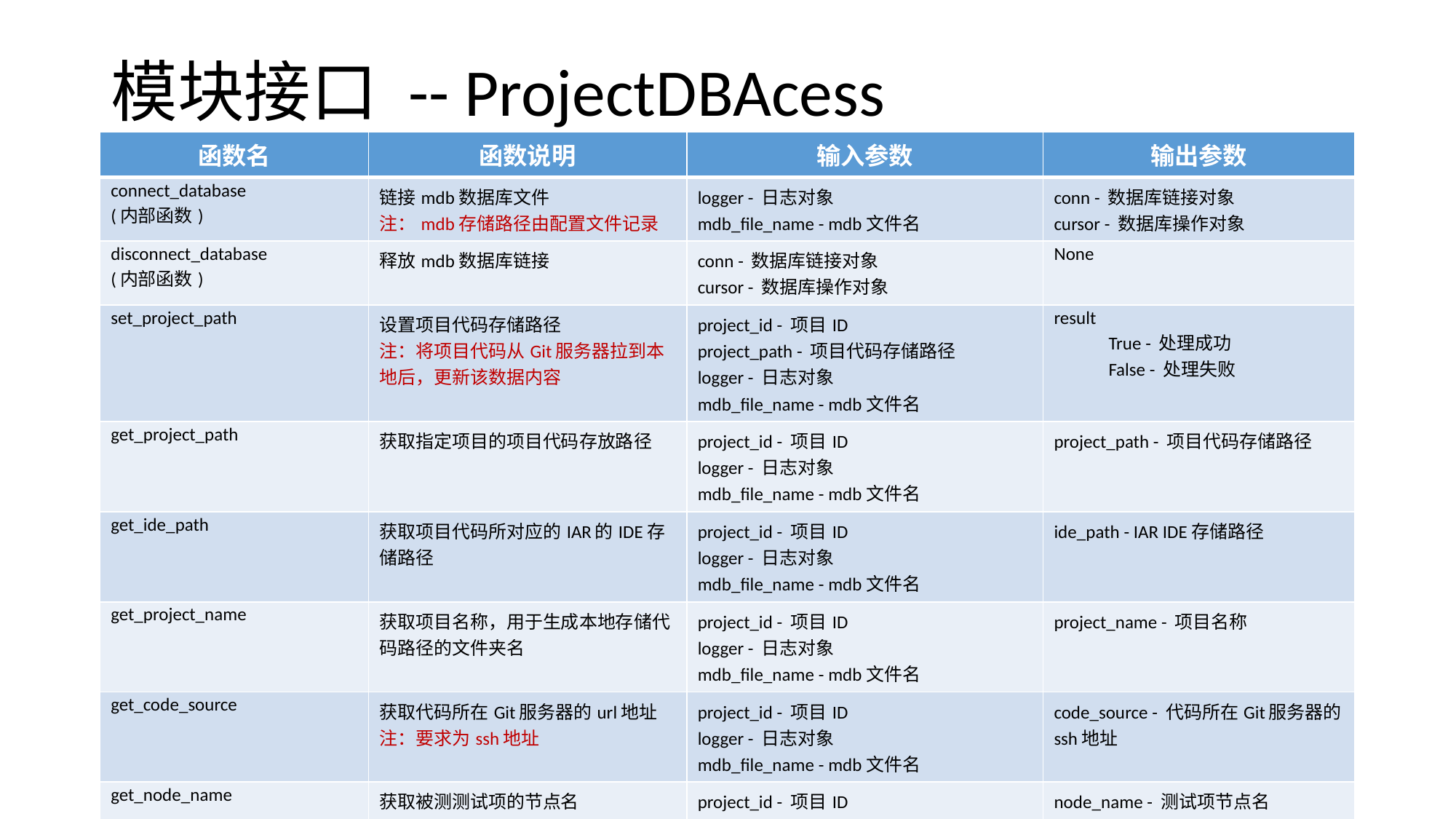

# 模块接口 -- ProjectDBAcess
| 函数名 | 函数说明 | 输入参数 | 输出参数 |
| --- | --- | --- | --- |
| connect\_database (内部函数) | 链接mdb数据库文件 注：mdb存储路径由配置文件记录 | logger - 日志对象 mdb\_file\_name - mdb文件名 | conn - 数据库链接对象 cursor - 数据库操作对象 |
| disconnect\_database (内部函数) | 释放mdb数据库链接 | conn - 数据库链接对象 cursor - 数据库操作对象 | None |
| set\_project\_path | 设置项目代码存储路径 注：将项目代码从Git服务器拉到本地后，更新该数据内容 | project\_id - 项目ID project\_path - 项目代码存储路径 logger - 日志对象 mdb\_file\_name - mdb文件名 | result True - 处理成功 False - 处理失败 |
| get\_project\_path | 获取指定项目的项目代码存放路径 | project\_id - 项目ID logger - 日志对象 mdb\_file\_name - mdb文件名 | project\_path - 项目代码存储路径 |
| get\_ide\_path | 获取项目代码所对应的IAR的IDE存储路径 | project\_id - 项目ID logger - 日志对象 mdb\_file\_name - mdb文件名 | ide\_path - IAR IDE存储路径 |
| get\_project\_name | 获取项目名称，用于生成本地存储代码路径的文件夹名 | project\_id - 项目ID logger - 日志对象 mdb\_file\_name - mdb文件名 | project\_name - 项目名称 |
| get\_code\_source | 获取代码所在Git服务器的url地址 注：要求为ssh地址 | project\_id - 项目ID logger - 日志对象 mdb\_file\_name - mdb文件名 | code\_source - 代码所在Git服务器的ssh地址 |
| get\_node\_name | 获取被测测试项的节点名 | project\_id - 项目ID module\_id - 被测IP模块ID sub\_id - 测试项ID logger - 日志对象 mdb\_file\_name - mdb文件名 | node\_name - 测试项节点名 |